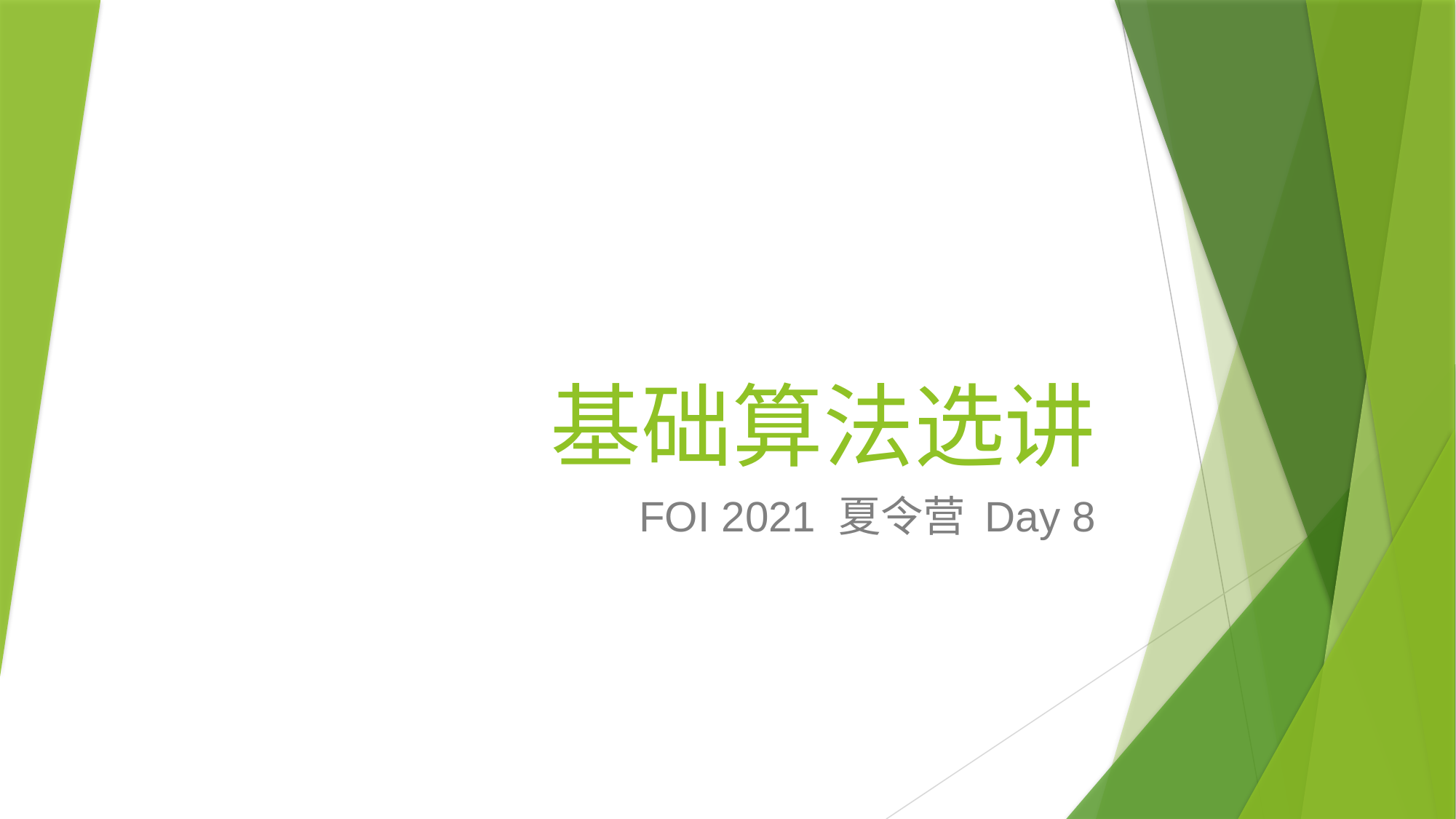

# 基础算法选讲
FOI 2021 夏令营 Day 8